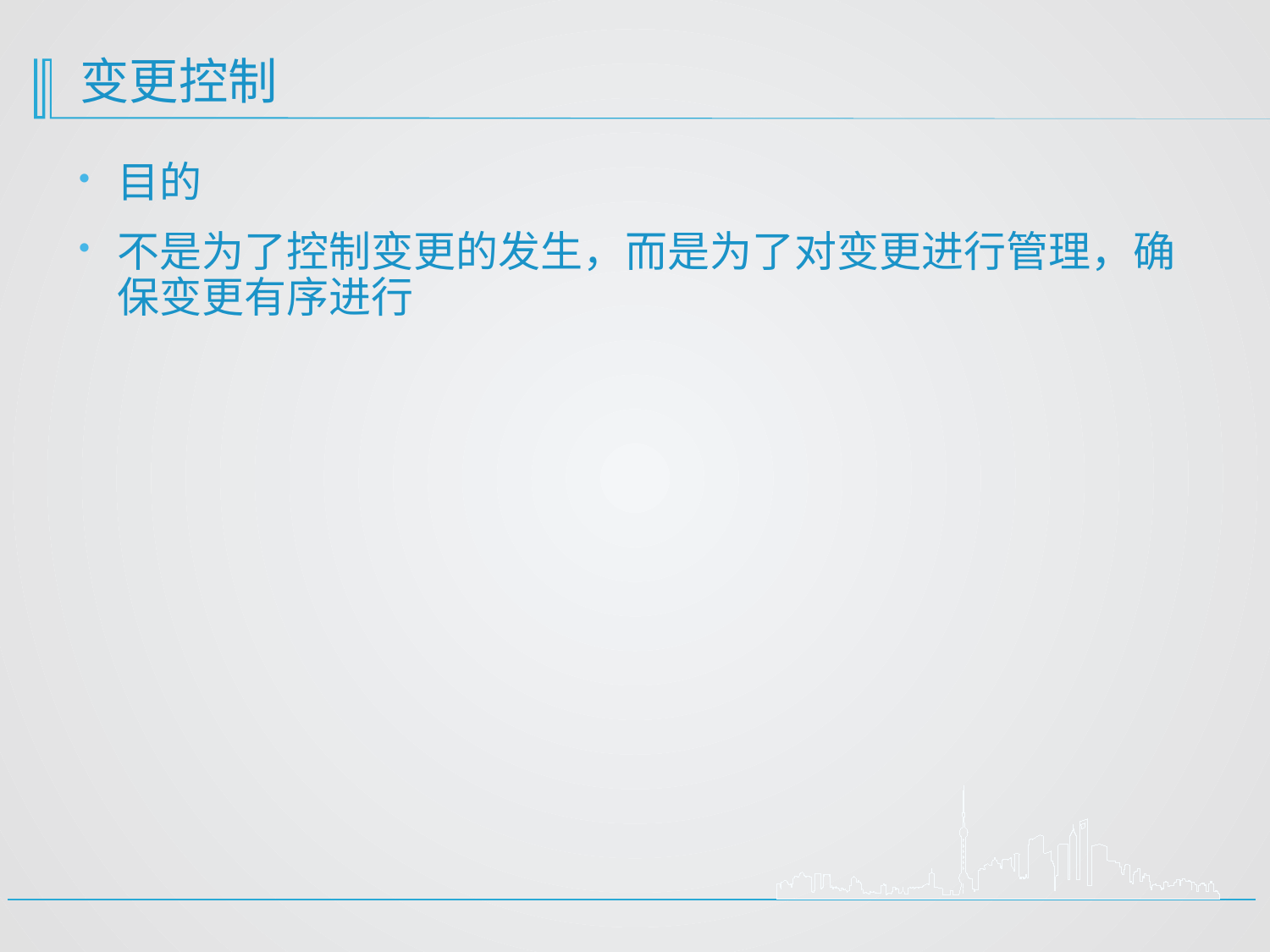

# 变更控制
目的
不是为了控制变更的发生，而是为了对变更进行管理，确保变更有序进行